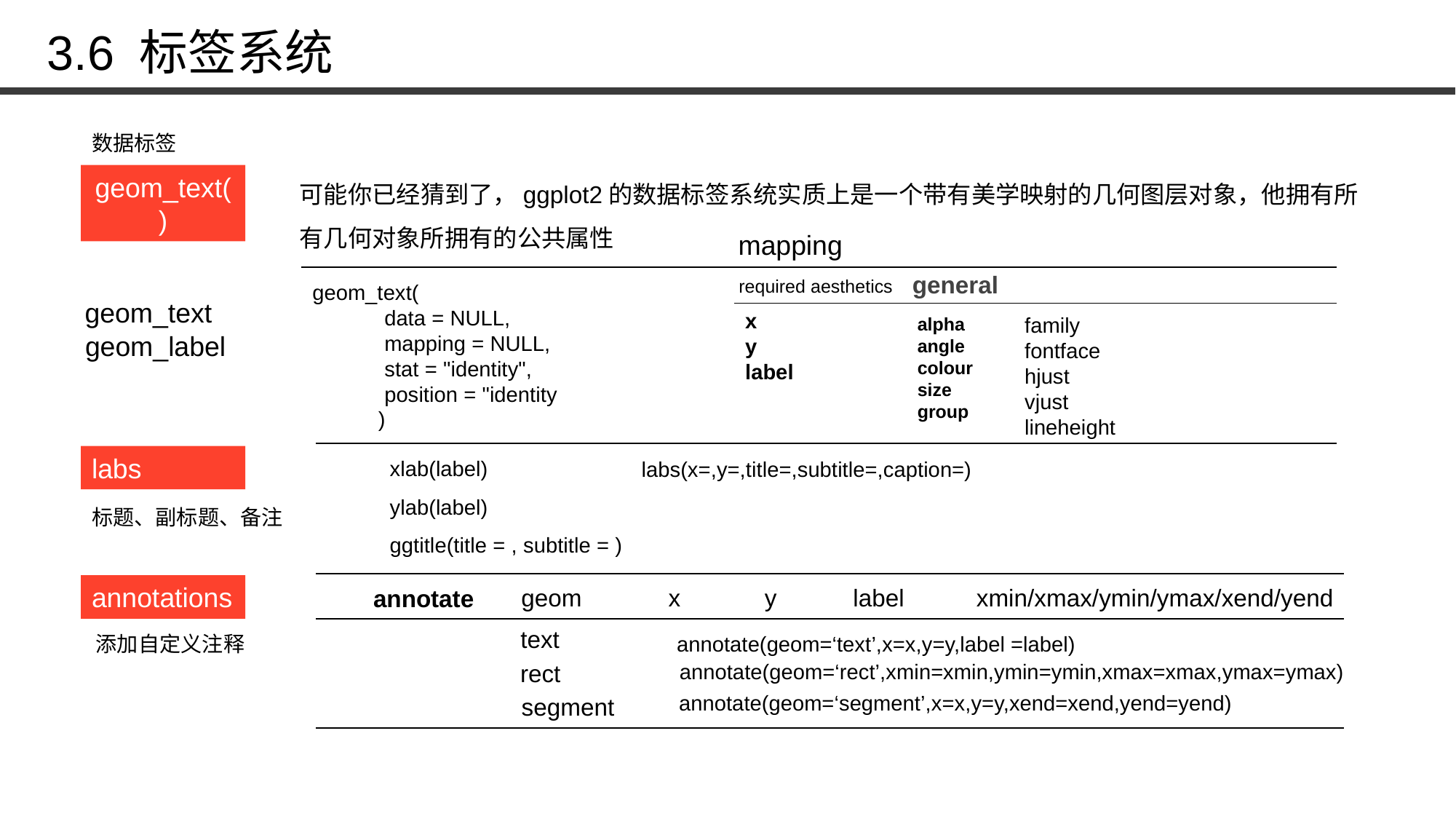

3.6 标签系统
数据标签
可能你已经猜到了，ggplot2的数据标签系统实质上是一个带有美学映射的几何图层对象，他拥有所有几何对象所拥有的公共属性
geom_text()
mapping
general
required aesthetics
geom_text(
            data = NULL,
            mapping = NULL,
            stat = "identity",
            position = "identity
           )
geom_text
x
y
label
family
fontface
hjust
vjust
lineheight
alpha
angle
colour
size
group
geom_label
xlab(label)
ylab(label)
ggtitle(title = , subtitle = )
labs(x=,y=,title=,subtitle=,caption=)
labs
标题、副标题、备注
annotations
geom
x
y
label
xmin/xmax/ymin/ymax/xend/yend
annotate
text
添加自定义注释
annotate(geom=‘text’,x=x,y=y,label =label)
annotate(geom=‘rect’,xmin=xmin,ymin=ymin,xmax=xmax,ymax=ymax)
rect
annotate(geom=‘segment’,x=x,y=y,xend=xend,yend=yend)
segment